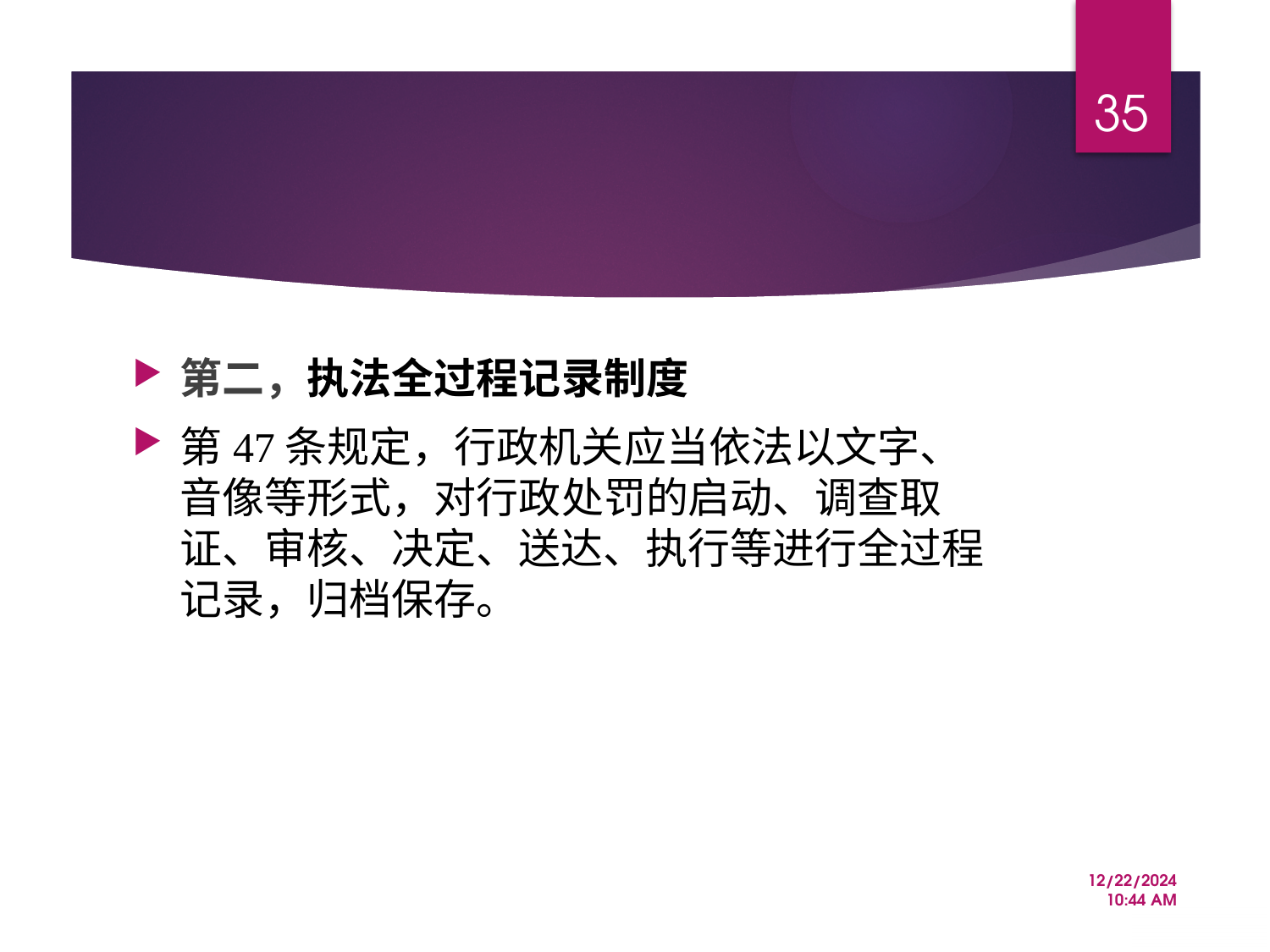

35
#
第二，执法全过程记录制度
第47条规定，行政机关应当依法以文字、音像等形式，对行政处罚的启动、调查取证、审核、决定、送达、执行等进行全过程记录，归档保存。

12/22/2024 10:44 AM